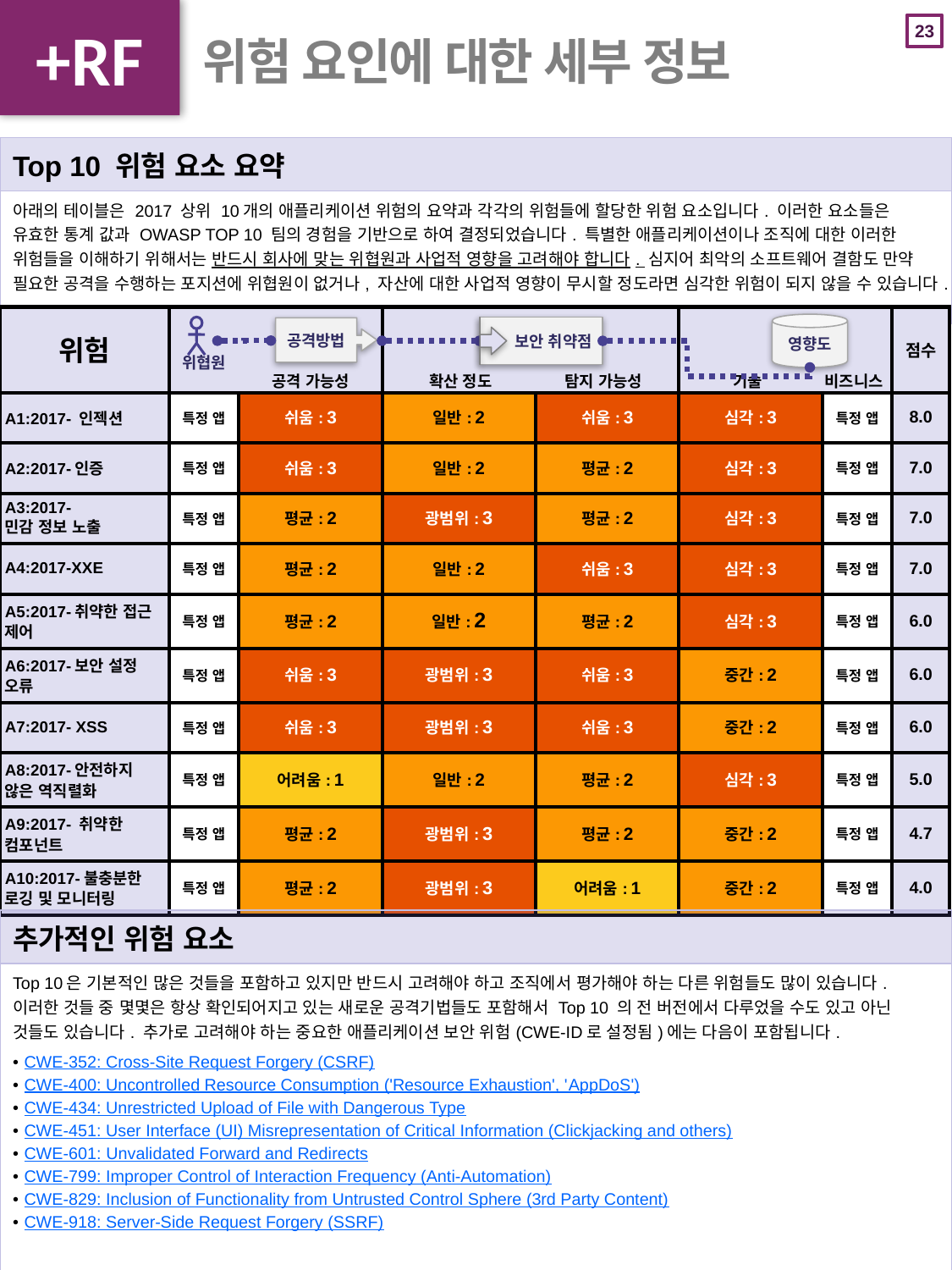

+RF
# 위험 요인에 대한 세부 정보
| Top 10 위험 요소 요약 |
| --- |
| 아래의 테이블은 2017 상위 10개의 애플리케이션 위험의 요약과 각각의 위험들에 할당한 위험 요소입니다. 이러한 요소들은 유효한 통계 값과 OWASP TOP 10 팀의 경험을 기반으로 하여 결정되었습니다. 특별한 애플리케이션이나 조직에 대한 이러한 위험들을 이해하기 위해서는 반드시 회사에 맞는 위협원과 사업적 영향을 고려해야 합니다. 심지어 최악의 소프트웨어 결함도 만약 필요한 공격을 수행하는 포지션에 위협원이 없거나, 자산에 대한 사업적 영향이 무시할 정도라면 심각한 위험이 되지 않을 수 있습니다. |
| 위험 |  |  |  |  |  |  | 점수 |
| --- | --- | --- | --- | --- | --- | --- | --- |
| A1:2017- 인젝션 | 특정 앱 | 쉬움: 3 | 일반: 2 | 쉬움: 3 | 심각: 3 | 특정 앱 | 8.0 |
| A2:2017-인증 | 특정 앱 | 쉬움: 3 | 일반: 2 | 평균: 2 | 심각: 3 | 특정 앱 | 7.0 |
| A3:2017- 민감 정보 노출 | 특정 앱 | 평균: 2 | 광범위: 3 | 평균: 2 | 심각: 3 | 특정 앱 | 7.0 |
| A4:2017-XXE | 특정 앱 | 평균: 2 | 일반: 2 | 쉬움: 3 | 심각: 3 | 특정 앱 | 7.0 |
| A5:2017-취약한 접근 제어 | 특정 앱 | 평균: 2 | 일반: 2 | 평균: 2 | 심각: 3 | 특정 앱 | 6.0 |
| A6:2017-보안 설정 오류 | 특정 앱 | 쉬움: 3 | 광범위: 3 | 쉬움: 3 | 중간: 2 | 특정 앱 | 6.0 |
| A7:2017- XSS | 특정 앱 | 쉬움: 3 | 광범위: 3 | 쉬움: 3 | 중간: 2 | 특정 앱 | 6.0 |
| A8:2017-안전하지 않은 역직렬화 | 특정 앱 | 어려움: 1 | 일반: 2 | 평균: 2 | 심각: 3 | 특정 앱 | 5.0 |
| A9:2017- 취약한 컴포넌트 | 특정 앱 | 평균: 2 | 광범위: 3 | 평균: 2 | 중간: 2 | 특정 앱 | 4.7 |
| A10:2017-불충분한 로깅 및 모니터링 | 특정 앱 | 평균: 2 | 광범위: 3 | 어려움: 1 | 중간: 2 | 특정 앱 | 4.0 |
영향도

보안 취약점
공격방법
위협원

공격 가능성
확산 정도
탐지 가능성
기술
비즈니스
| 추가적인 위험 요소 |
| --- |
| Top 10은 기본적인 많은 것들을 포함하고 있지만 반드시 고려해야 하고 조직에서 평가해야 하는 다른 위험들도 많이 있습니다. 이러한 것들 중 몇몇은 항상 확인되어지고 있는 새로운 공격기법들도 포함해서 Top 10 의 전 버전에서 다루었을 수도 있고 아닌 것들도 있습니다. 추가로 고려해야 하는 중요한 애플리케이션 보안 위험(CWE-ID로 설정됨)에는 다음이 포함됩니다. CWE-352: Cross-Site Request Forgery (CSRF) CWE-400: Uncontrolled Resource Consumption ('Resource Exhaustion', 'AppDoS') CWE-434: Unrestricted Upload of File with Dangerous Type CWE-451: User Interface (UI) Misrepresentation of Critical Information (Clickjacking and others) CWE-601: Unvalidated Forward and Redirects CWE-799: Improper Control of Interaction Frequency (Anti-Automation) CWE-829: Inclusion of Functionality from Untrusted Control Sphere (3rd Party Content) CWE-918: Server-Side Request Forgery (SSRF) |